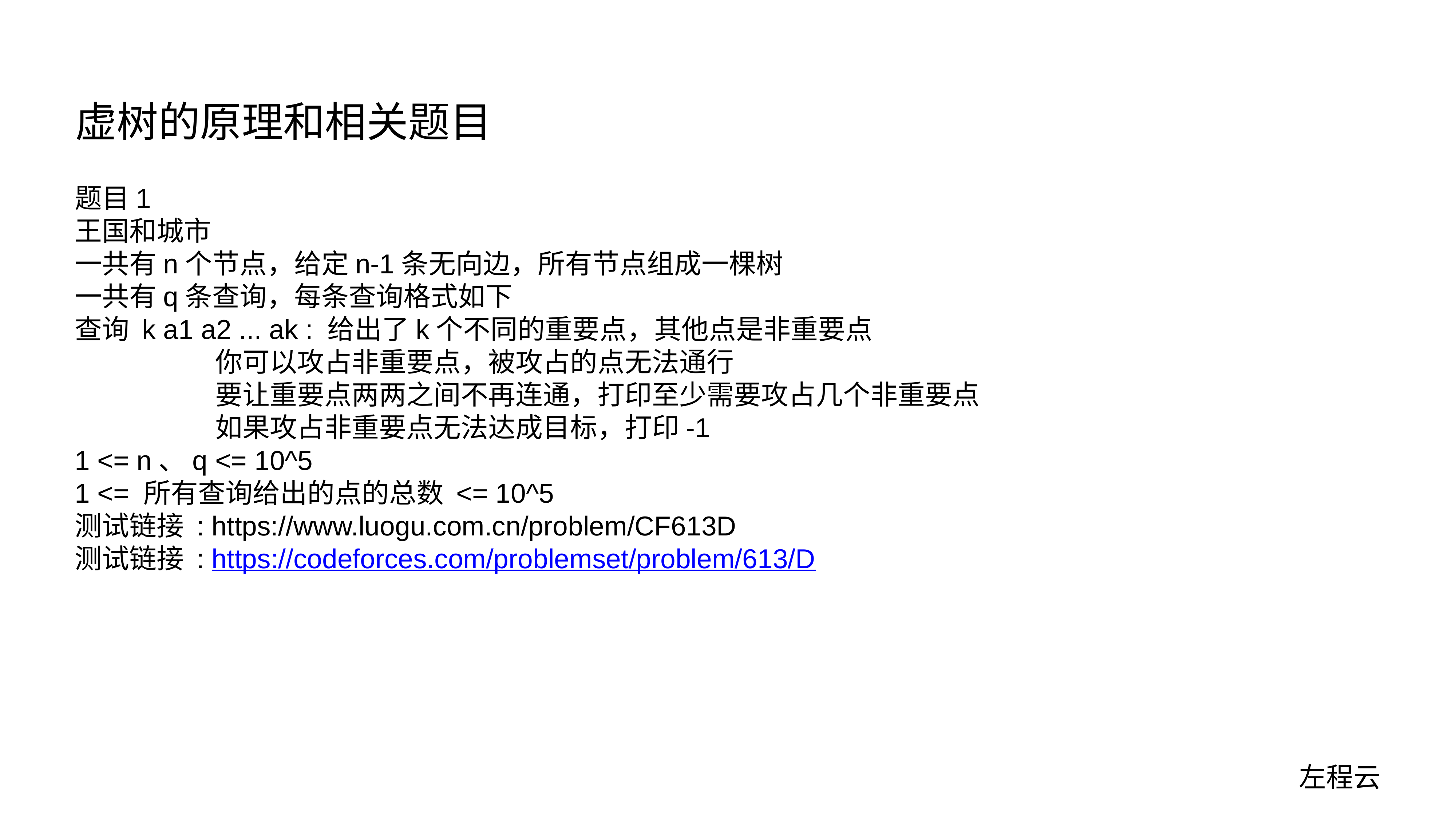

# 虚树的原理和相关题目
题目1
王国和城市
一共有n个节点，给定n-1条无向边，所有节点组成一棵树
一共有q条查询，每条查询格式如下
查询 k a1 a2 ... ak : 给出了k个不同的重要点，其他点是非重要点
                      你可以攻占非重要点，被攻占的点无法通行
                      要让重要点两两之间不再连通，打印至少需要攻占几个非重要点
                      如果攻占非重要点无法达成目标，打印-1
1 <= n、q <= 10^5
1 <= 所有查询给出的点的总数 <= 10^5
测试链接 : https://www.luogu.com.cn/problem/CF613D
测试链接 : https://codeforces.com/problemset/problem/613/D
左程云